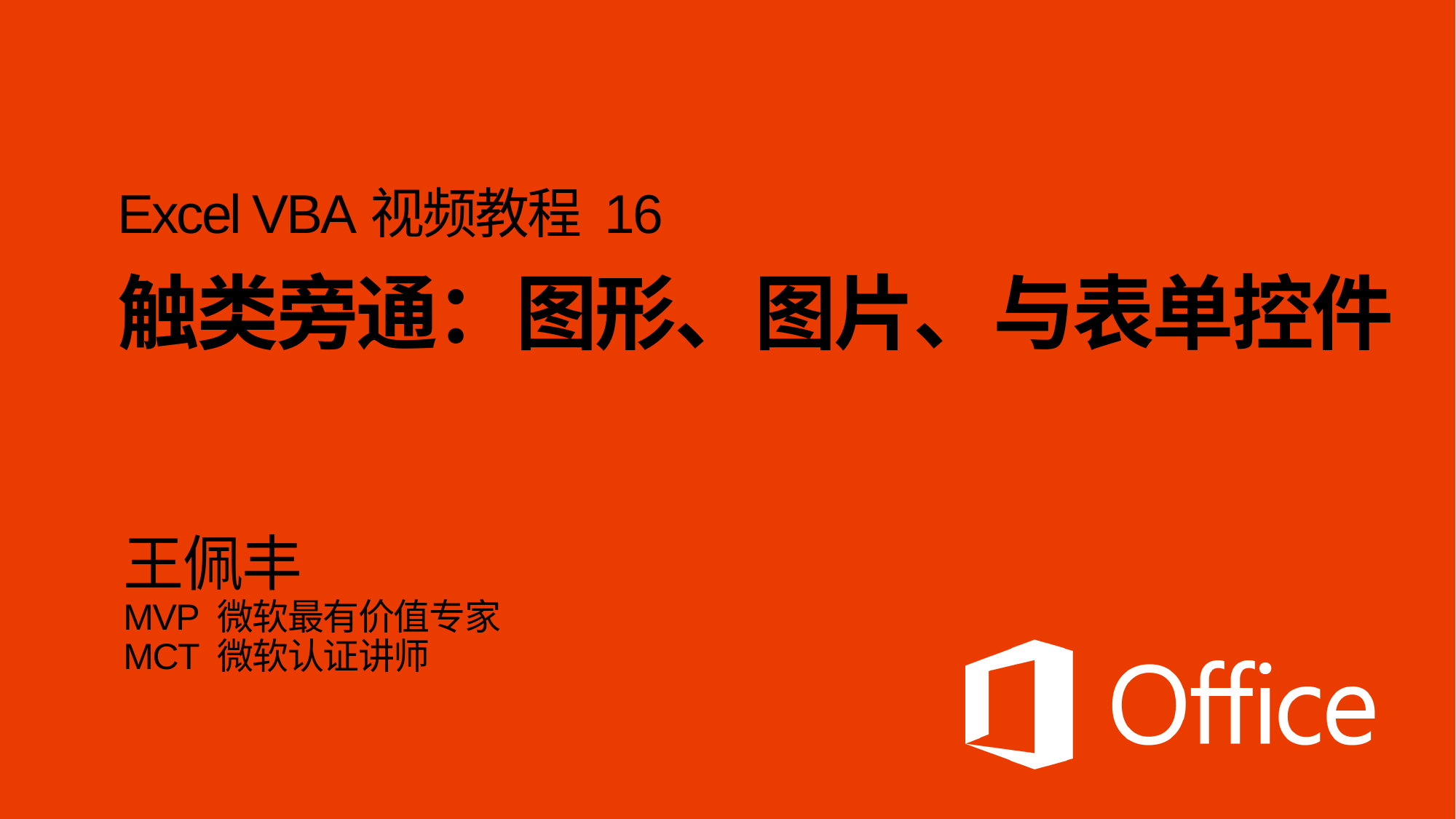

# Excel VBA视频教程 16 触类旁通：图形、图片、与表单控件
王佩丰
MVP 微软最有价值专家
MCT 微软认证讲师